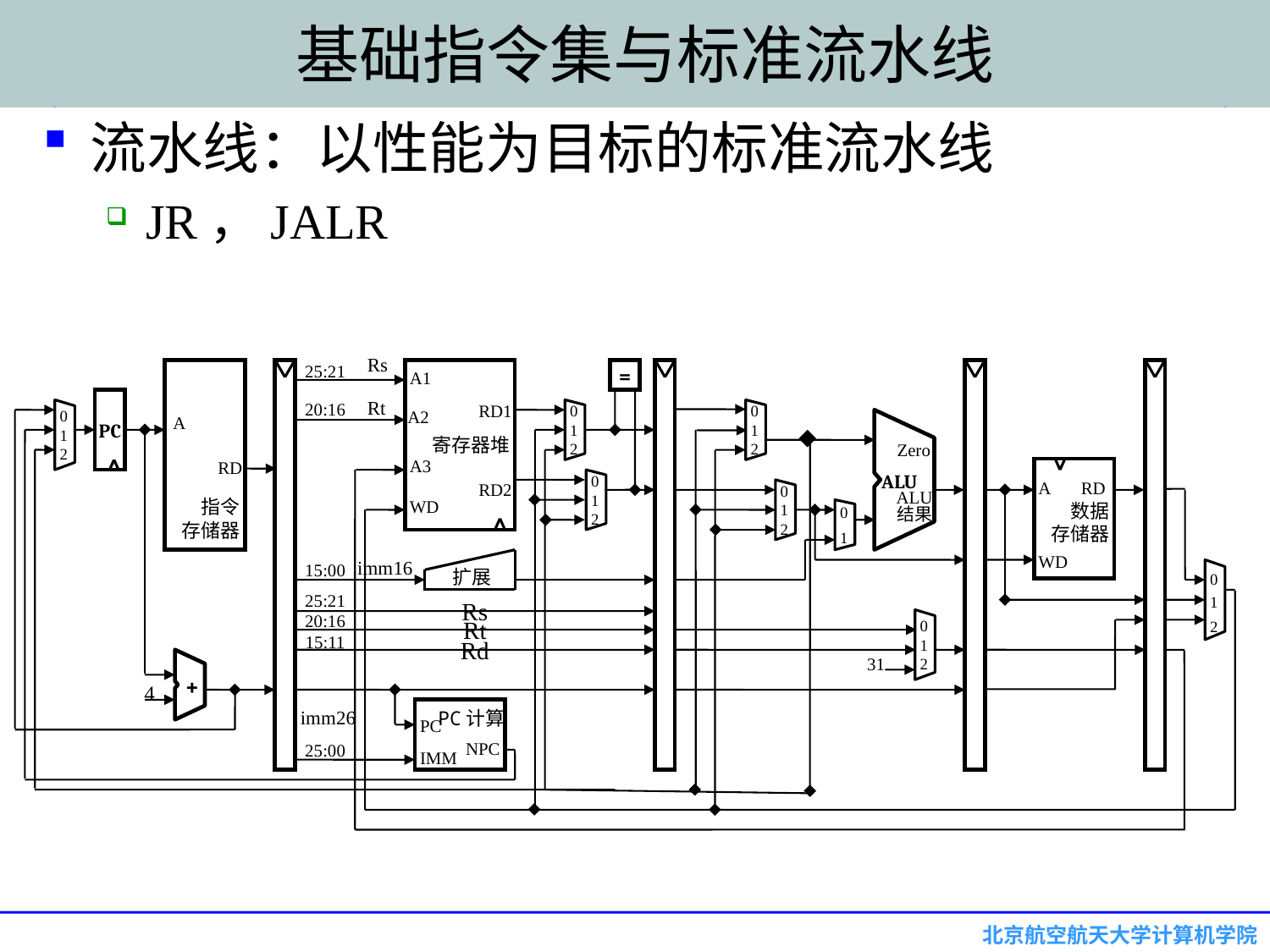

# 基础指令集与标准流水线
流水线：以性能为目标的标准流水线
JR，JALR
Rs

指令
存储器
25:21
寄存器堆
A1
RD1
A2
A3
RD2
WD
=

Rt
PC

20:16
0
1
2
0
1
2
0
1
2

Zero

ALU
ALU
结果
A

RD

数据
存储器
A       RD
WD

0
1
2

0
1
2

0

1

imm16
扩展
15:00

0
1
2

25:21

20:16
0
1
2
Rs

Rt

15:11
+

Rd

31

4

imm26
PC计算
PC

IMM
NPC

25:00